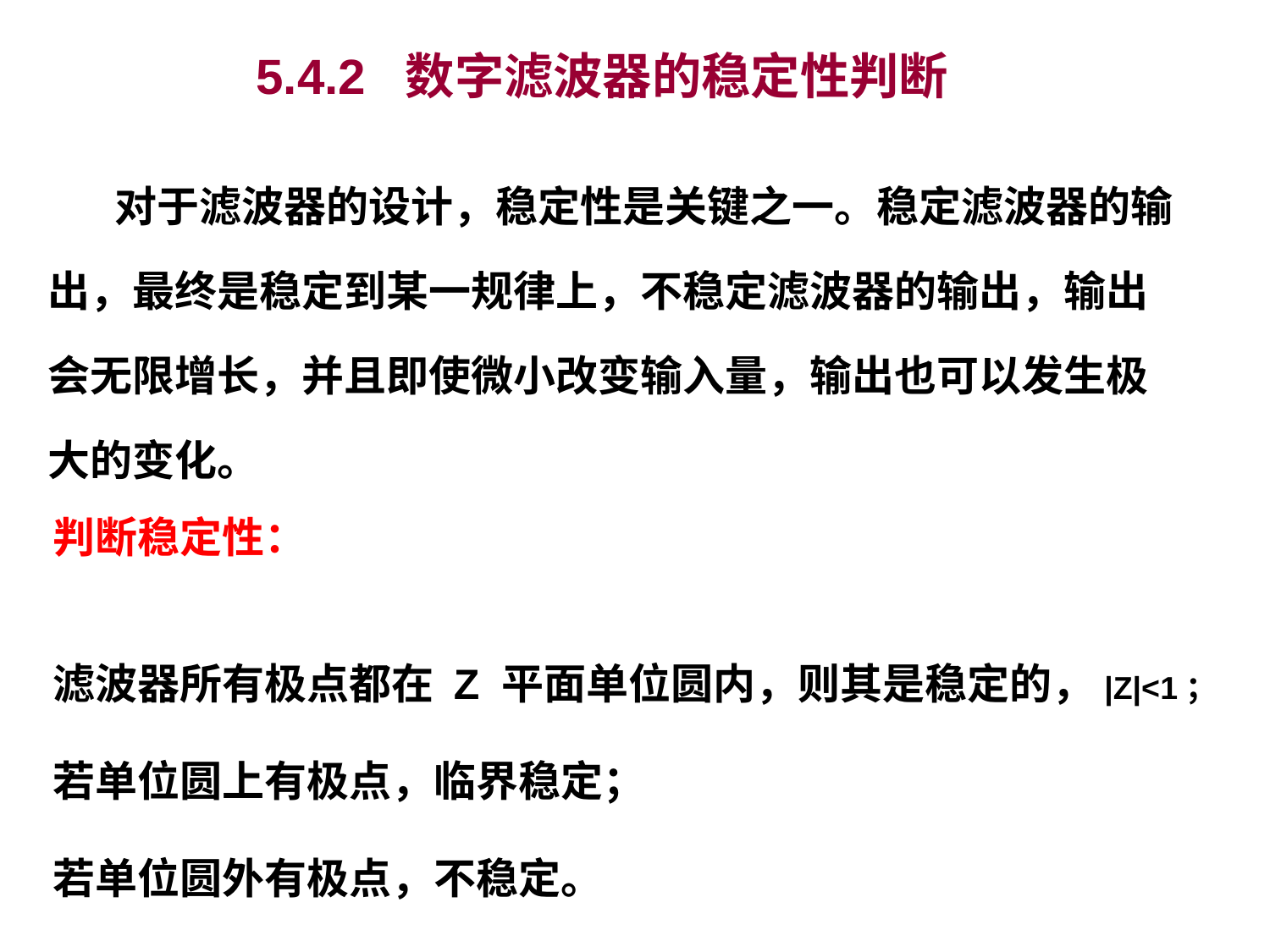

# 5.4.2  数字滤波器的稳定性判断
      对于滤波器的设计，稳定性是关键之一。稳定滤波器的输
出，最终是稳定到某一规律上，不稳定滤波器的输出，输出
会无限增长，并且即使微小改变输入量，输出也可以发生极
大的变化。

判断稳定性：
滤波器所有极点都在 Z 平面单位圆内，则其是稳定的，|Z|<1；
若单位圆上有极点，临界稳定；
若单位圆外有极点，不稳定。